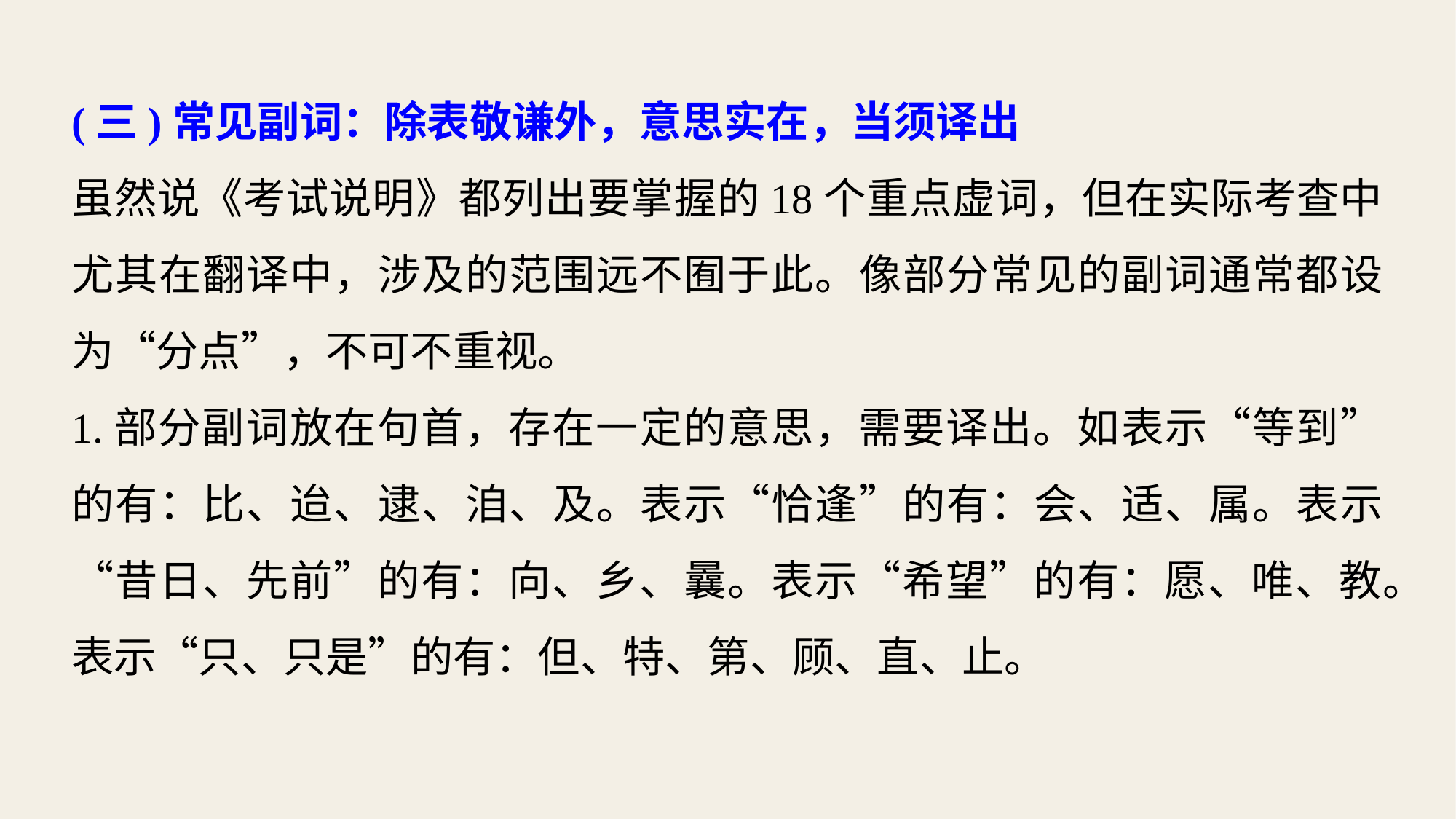

(三)常见副词：除表敬谦外，意思实在，当须译出
虽然说《考试说明》都列出要掌握的18个重点虚词，但在实际考查中尤其在翻译中，涉及的范围远不囿于此。像部分常见的副词通常都设为“分点”，不可不重视。
1.部分副词放在句首，存在一定的意思，需要译出。如表示“等到”的有：比、迨、逮、洎、及。表示“恰逢”的有：会、适、属。表示“昔日、先前”的有：向、乡、曩。表示“希望”的有：愿、唯、教。表示“只、只是”的有：但、特、第、顾、直、止。